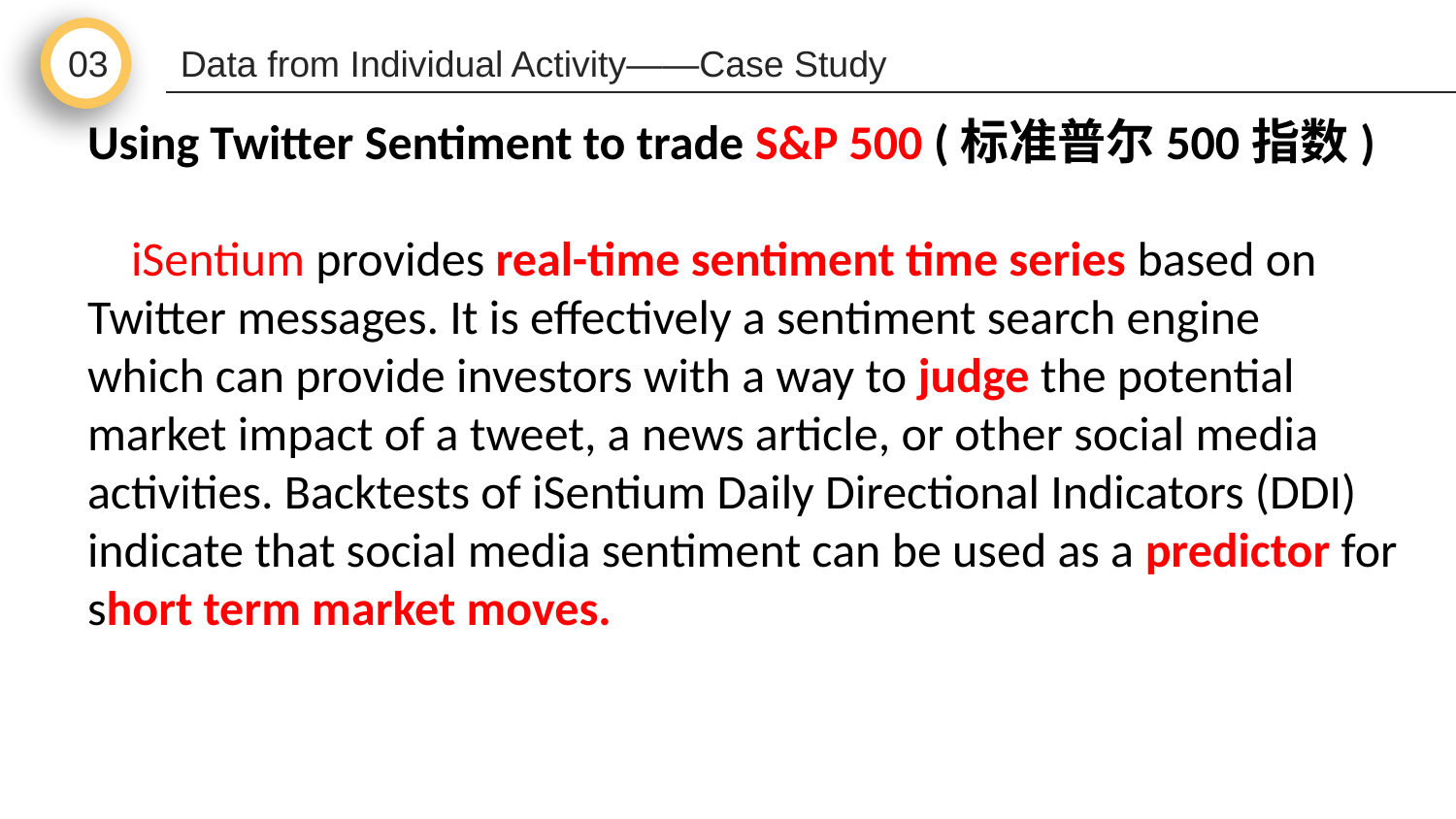

03
Data from Individual Activity——Case Study

Using Twitter Sentiment to trade S&P 500 (标准普尔500指数)

    iSentium provides real-time sentiment time series based on Twitter messages. It is effectively a sentiment search engine
which can provide investors with a way to judge the potential market impact of a tweet, a news article, or other social media
activities. Backtests of iSentium Daily Directional Indicators (DDI) indicate that social media sentiment can be used as a predictor for short term market moves.